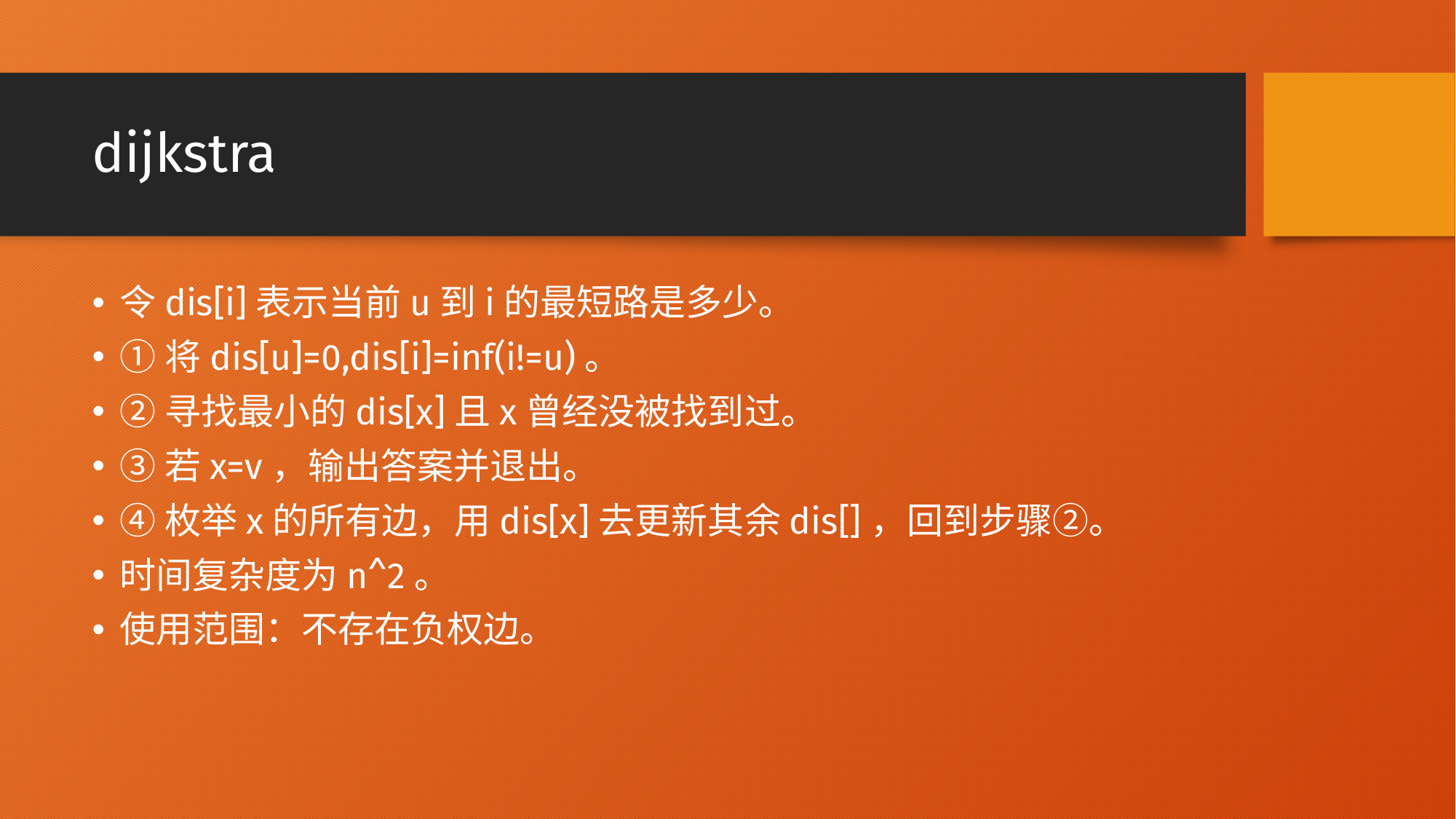

# dijkstra
令dis[i]表示当前u到i的最短路是多少。
①将dis[u]=0,dis[i]=inf(i!=u)。
②寻找最小的dis[x]且x曾经没被找到过。
③若x=v，输出答案并退出。
④枚举x的所有边，用dis[x]去更新其余dis[]，回到步骤②。
时间复杂度为n^2。
使用范围：不存在负权边。